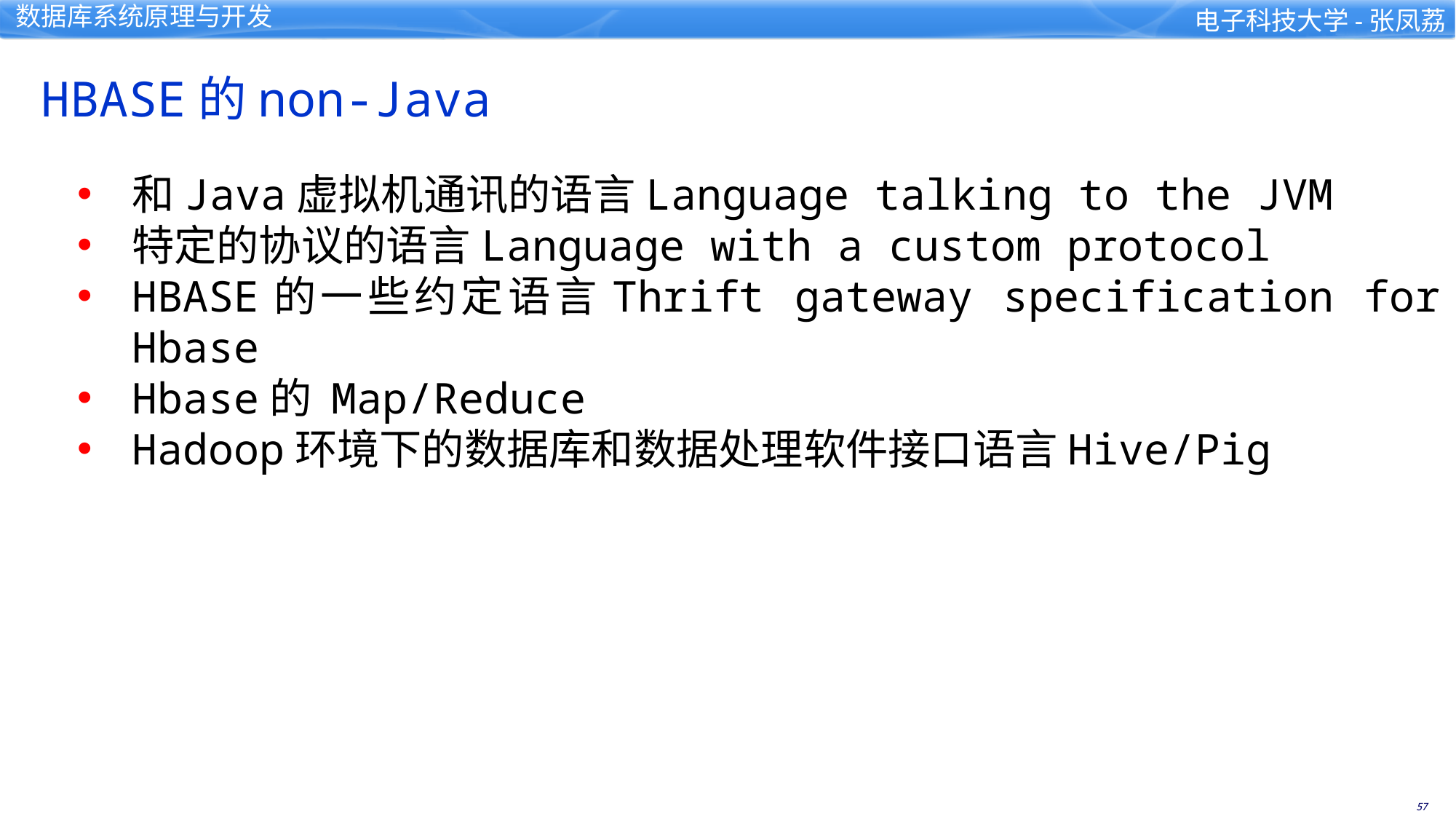

HBASE的non-Java
和Java虚拟机通讯的语言Language talking to the JVM
特定的协议的语言Language with a custom protocol
HBASE的一些约定语言Thrift gateway specification for Hbase
Hbase的 Map/Reduce
Hadoop环境下的数据库和数据处理软件接口语言Hive/Pig